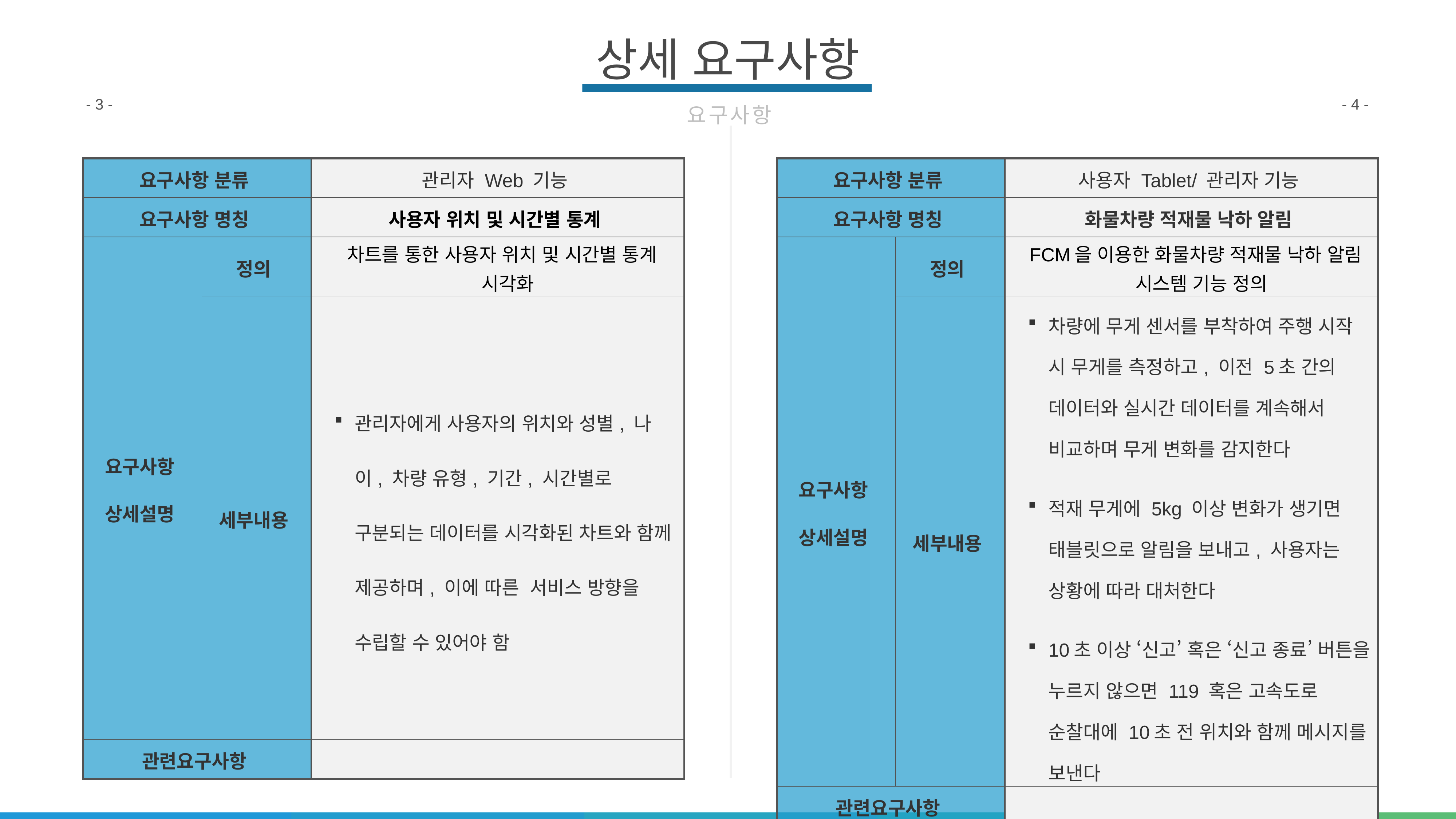

상세 요구사항

요구사항
- 3 -
- 4 -
| 요구사항 분류 |  | 관리자 Web 기능 |
| --- | --- | --- |
| 요구사항 명칭 |  | 사용자 위치 및 시간별 통계 |
| 요구사항 상세설명 | 정의 | 차트를 통한 사용자 위치 및 시간별 통계 시각화 |
|  | 세부내용 | 관리자에게 사용자의 위치와 성별, 나이, 차량 유형, 기간, 시간별로 구분되는 데이터를 시각화된 차트와 함께 제공하며, 이에 따른 서비스 방향을 수립할 수 있어야 함 |
| 관련요구사항 |  |  |
| 요구사항 분류 |  | 사용자 Tablet/ 관리자 기능 |
| --- | --- | --- |
| 요구사항 명칭 |  | 화물차량 적재물 낙하 알림 |
| 요구사항 상세설명 | 정의 | FCM을 이용한 화물차량 적재물 낙하 알림 시스템 기능 정의 |
|  | 세부내용 | 차량에 무게 센서를 부착하여 주행 시작 시 무게를 측정하고, 이전 5초 간의 데이터와 실시간 데이터를 계속해서 비교하며 무게 변화를 감지한다 적재 무게에 5kg 이상 변화가 생기면 태블릿으로 알림을 보내고, 사용자는 상황에 따라 대처한다 10초 이상 ‘신고’ 혹은 ‘신고 종료’ 버튼을 누르지 않으면 119 혹은 고속도로 순찰대에 10초 전 위치와 함께 메시지를 보낸다 |
| 관련요구사항 |  |  |